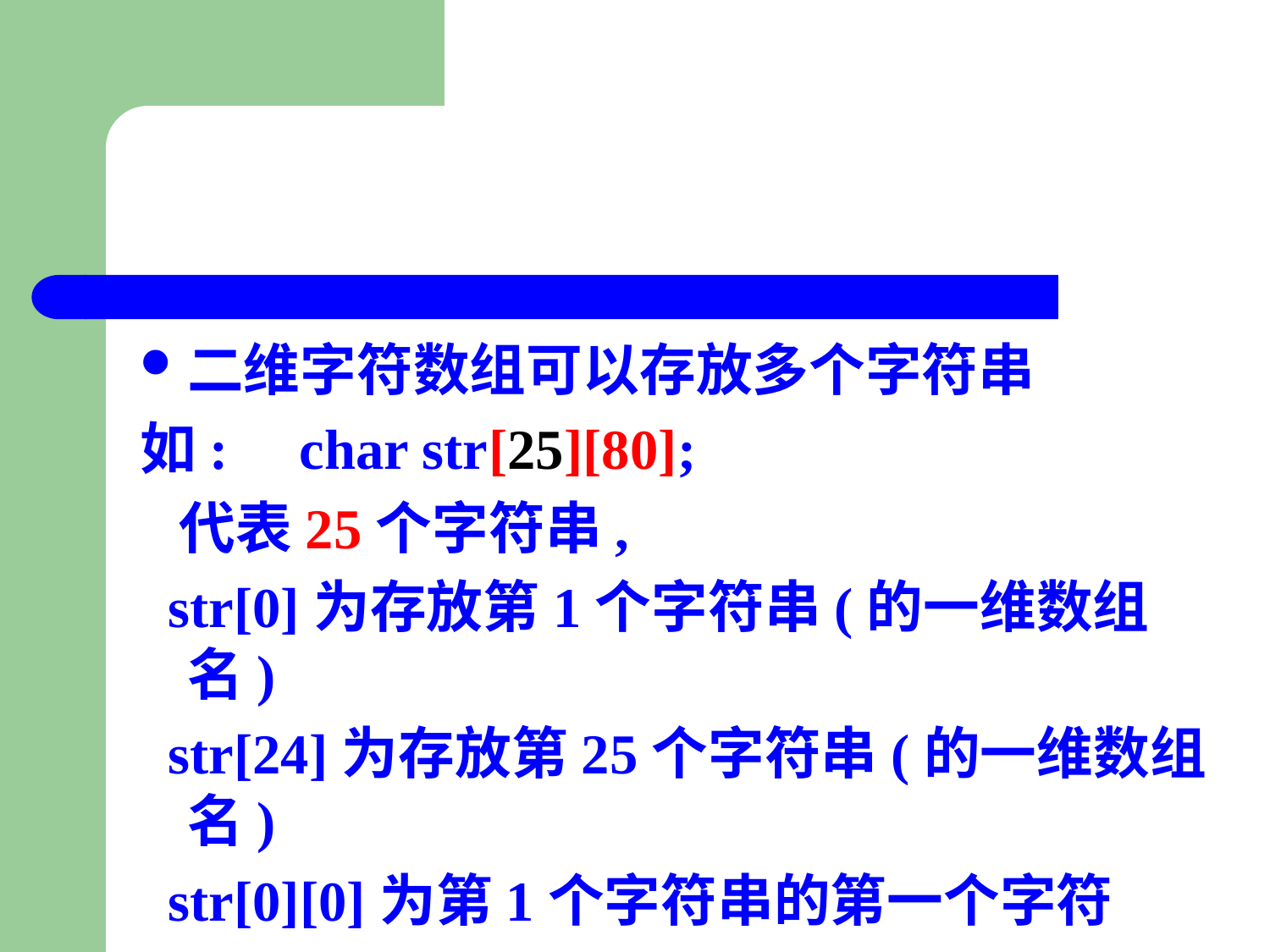

#
二维字符数组可以存放多个字符串
如:     char str[25][80];
  代表25个字符串,
  str[0]为存放第1个字符串(的一维数组名)
  str[24]为存放第25个字符串(的一维数组名)
  str[0][0]为第1个字符串的第一个字符